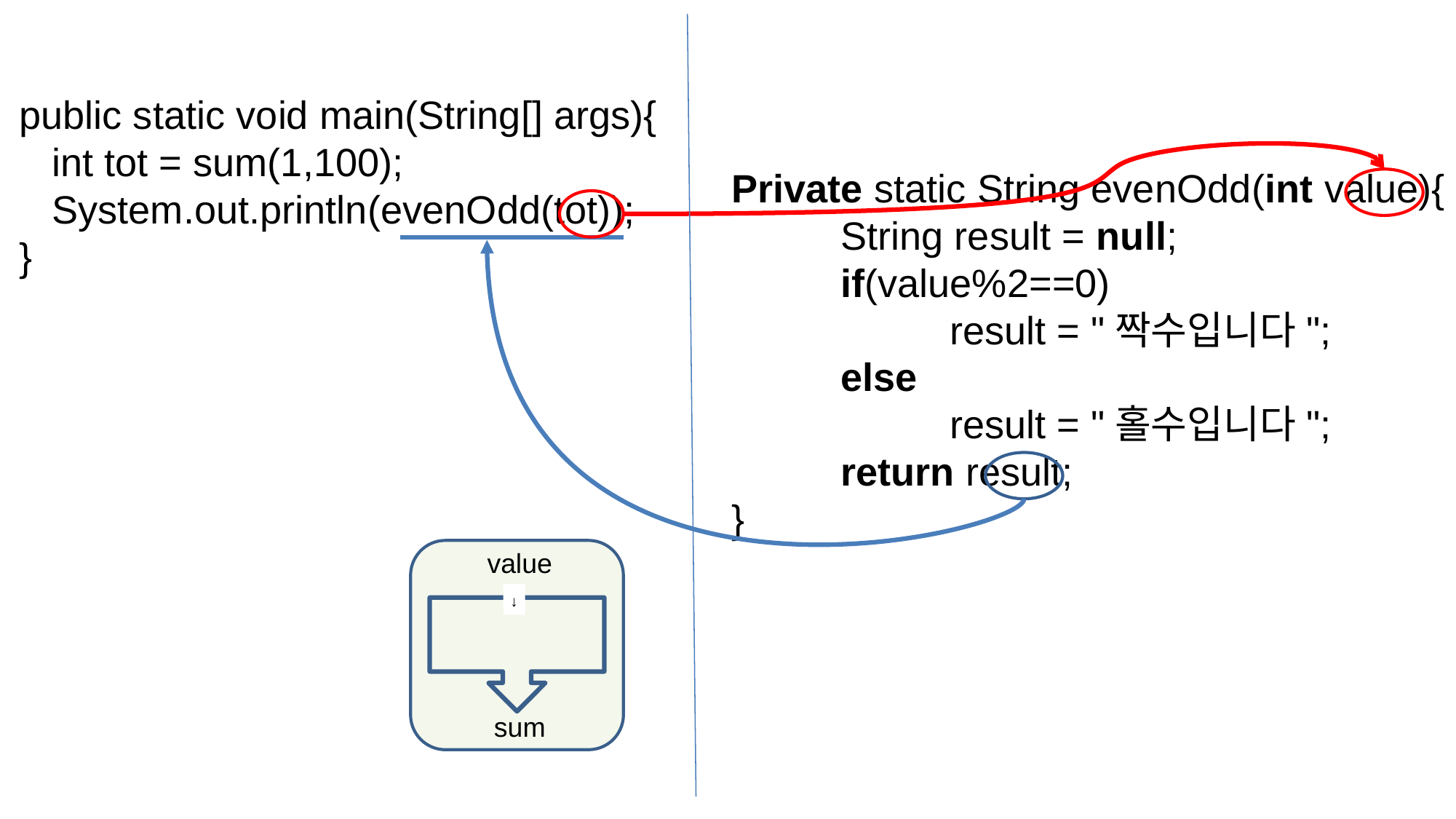

public static void main(String[] args){
   int tot = sum(1,100);
   System.out.println(evenOdd(tot));
}
Private static String evenOdd(int value){
	String result = null;
	if(value%2==0)
		result = "짝수입니다";
	else
		result = "홀수입니다";
	return result;
}

value

sum
↓